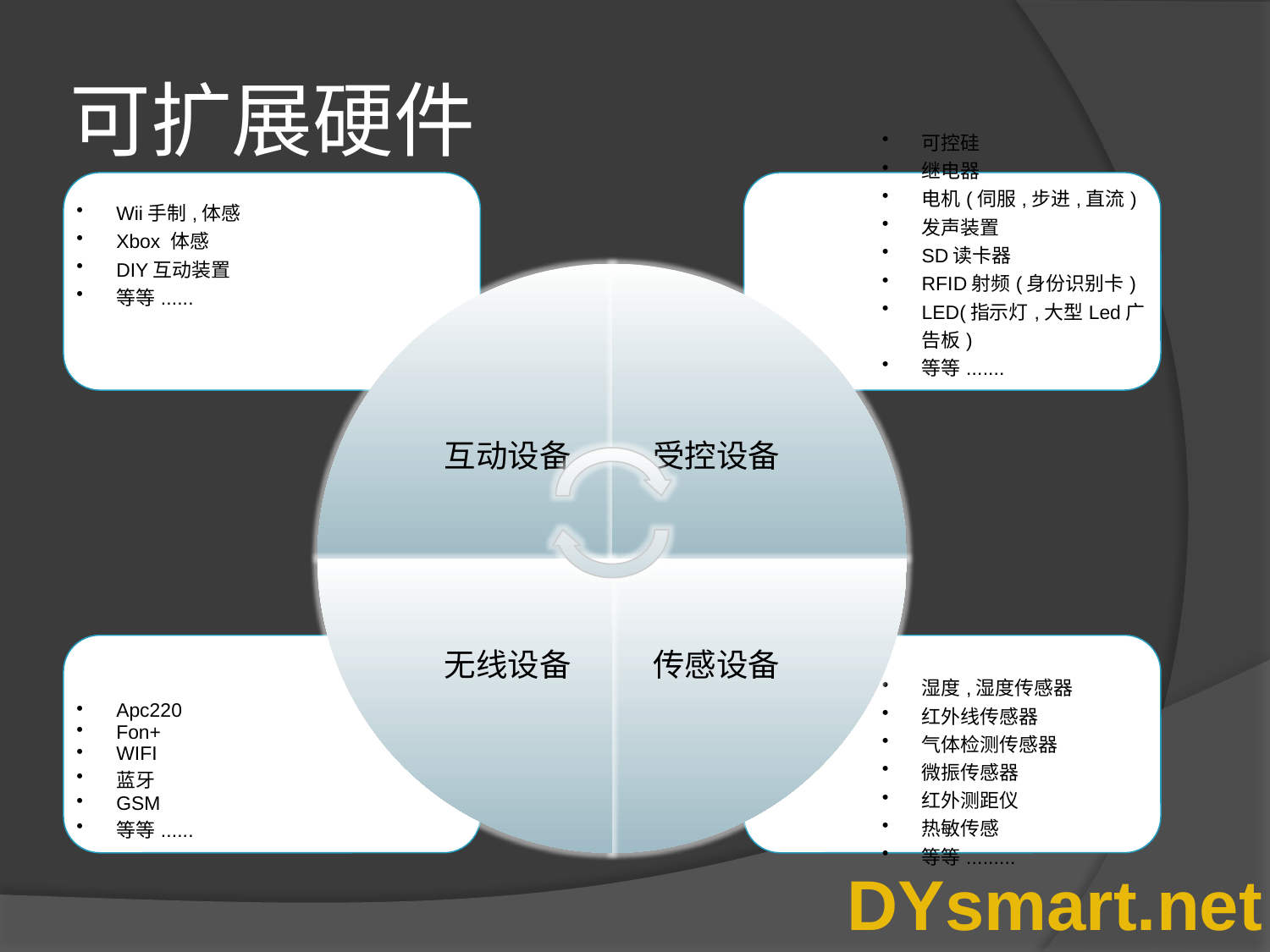

# 可扩展硬件
互动设备
Wii手制,体感
受控设备
可控硅
传感设备
湿度,湿度传感器
无线设备
Apc220
Xbox 体感
继电器
电机(伺服,步进,直流)
红外线传感器
气体检测传感器
微振传感器
Fon+
WIFI
发声装置
SD读卡器
蓝牙
RFID射频(身份识别卡)
红外测距仪
热敏传感
LED(指示灯,大型Led广告板)
DIY互动装置
等等.........
等等......
等等......
等等.......
GSM
DYsmart.net